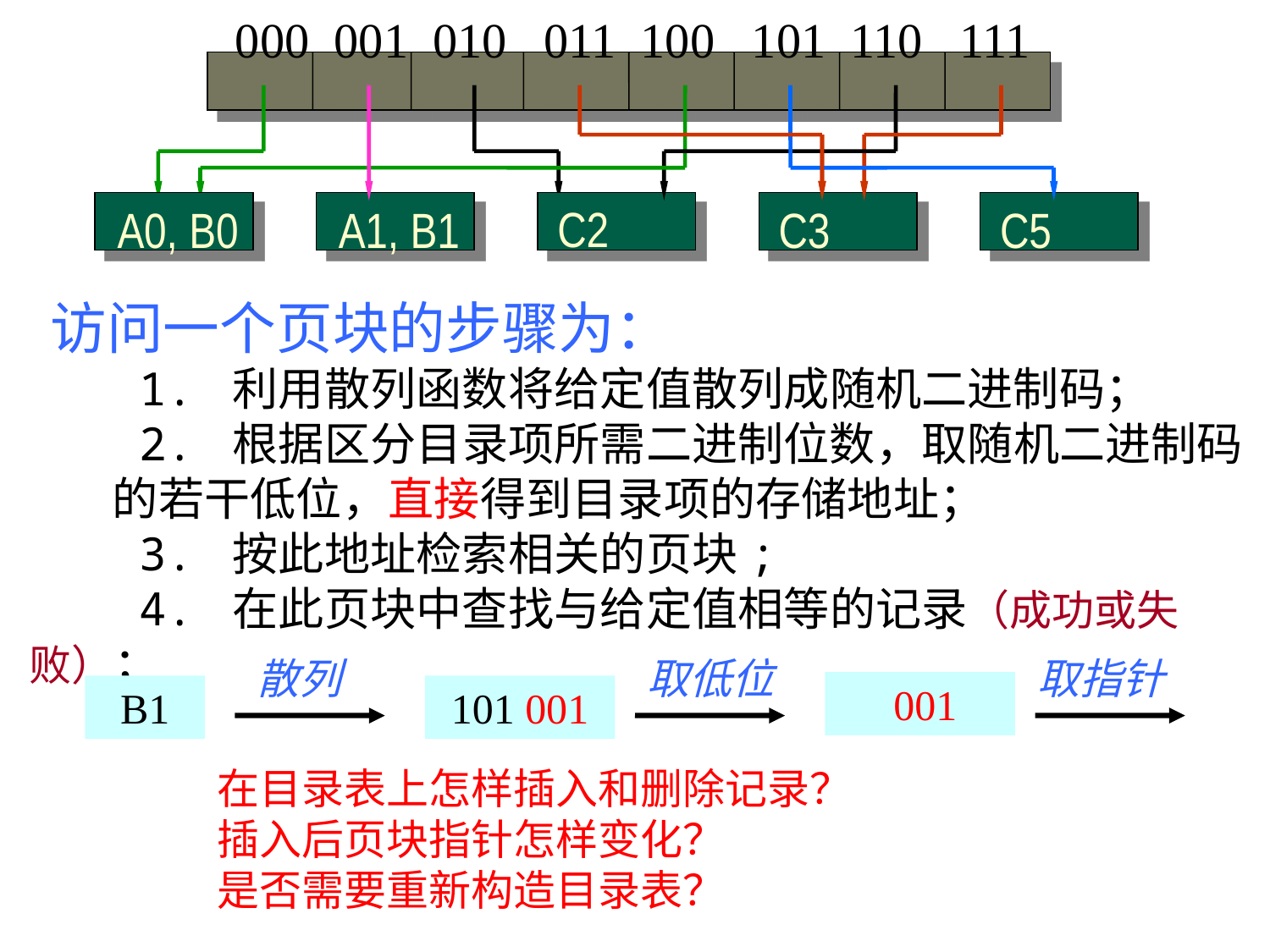

000  001  010   011  100   101  110   111

C2

A0, B0

A1, B1

C3

C5
 访问一个页块的步骤为：
    1. 利用散列函数将给定值散列成随机二进制码；
    2. 根据区分目录项所需二进制位数，取随机二进制码
       的若干低位，直接得到目录项的存储地址；
    3. 按此地址检索相关的页块;
    4. 在此页块中查找与给定值相等的记录（成功或失败）；
散列
取低位
取指针
 001
B1
101 001

在目录表上怎样插入和删除记录？
插入后页块指针怎样变化？
是否需要重新构造目录表？